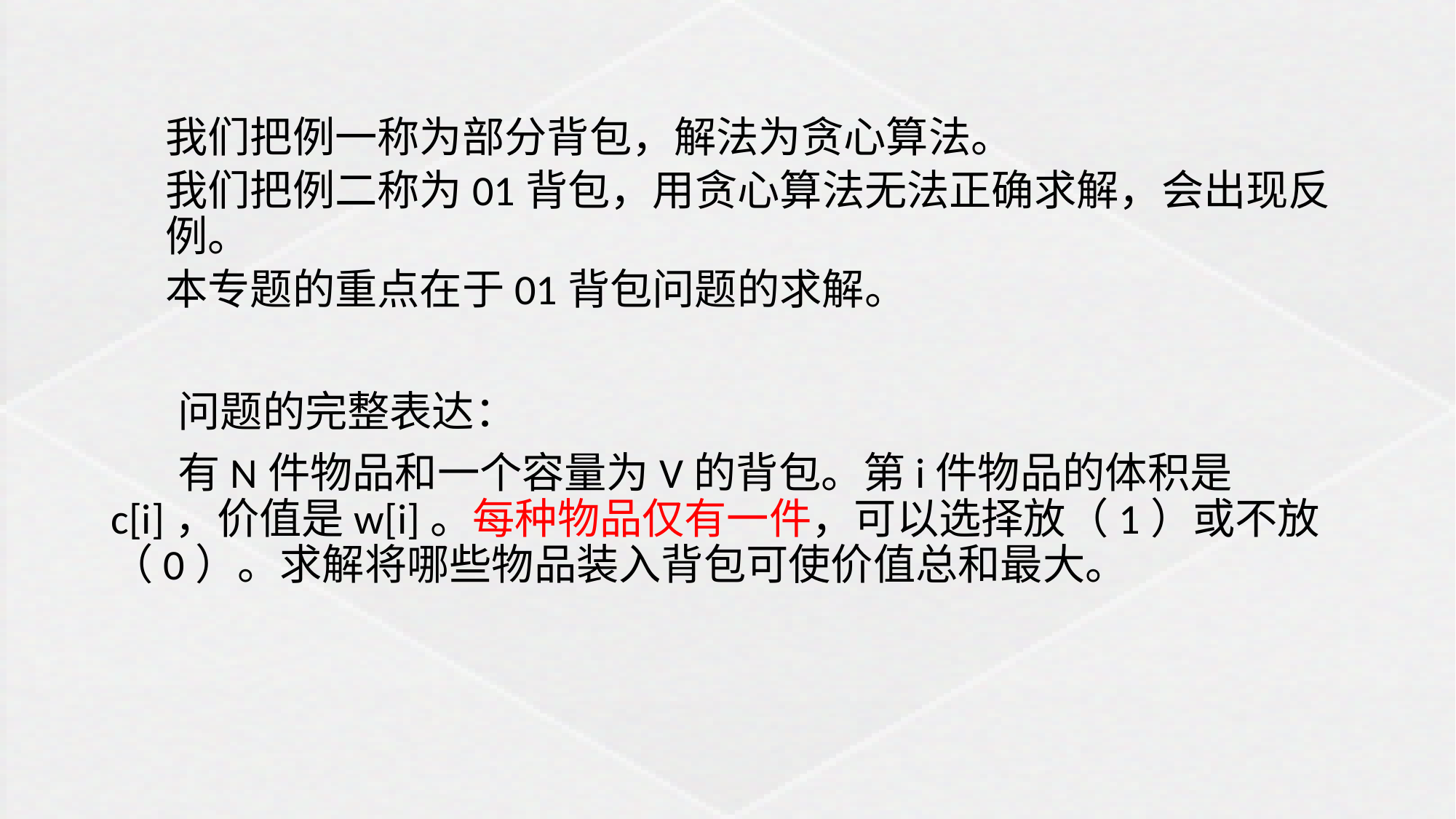

我们把例一称为部分背包，解法为贪心算法。
我们把例二称为01背包，用贪心算法无法正确求解，会出现反例。
本专题的重点在于01背包问题的求解。

      问题的完整表达：
      有N件物品和一个容量为V的背包。第i件物品的体积是c[i]，价值是w[i]。每种物品仅有一件，可以选择放（1）或不放（0）。求解将哪些物品装入背包可使价值总和最大。